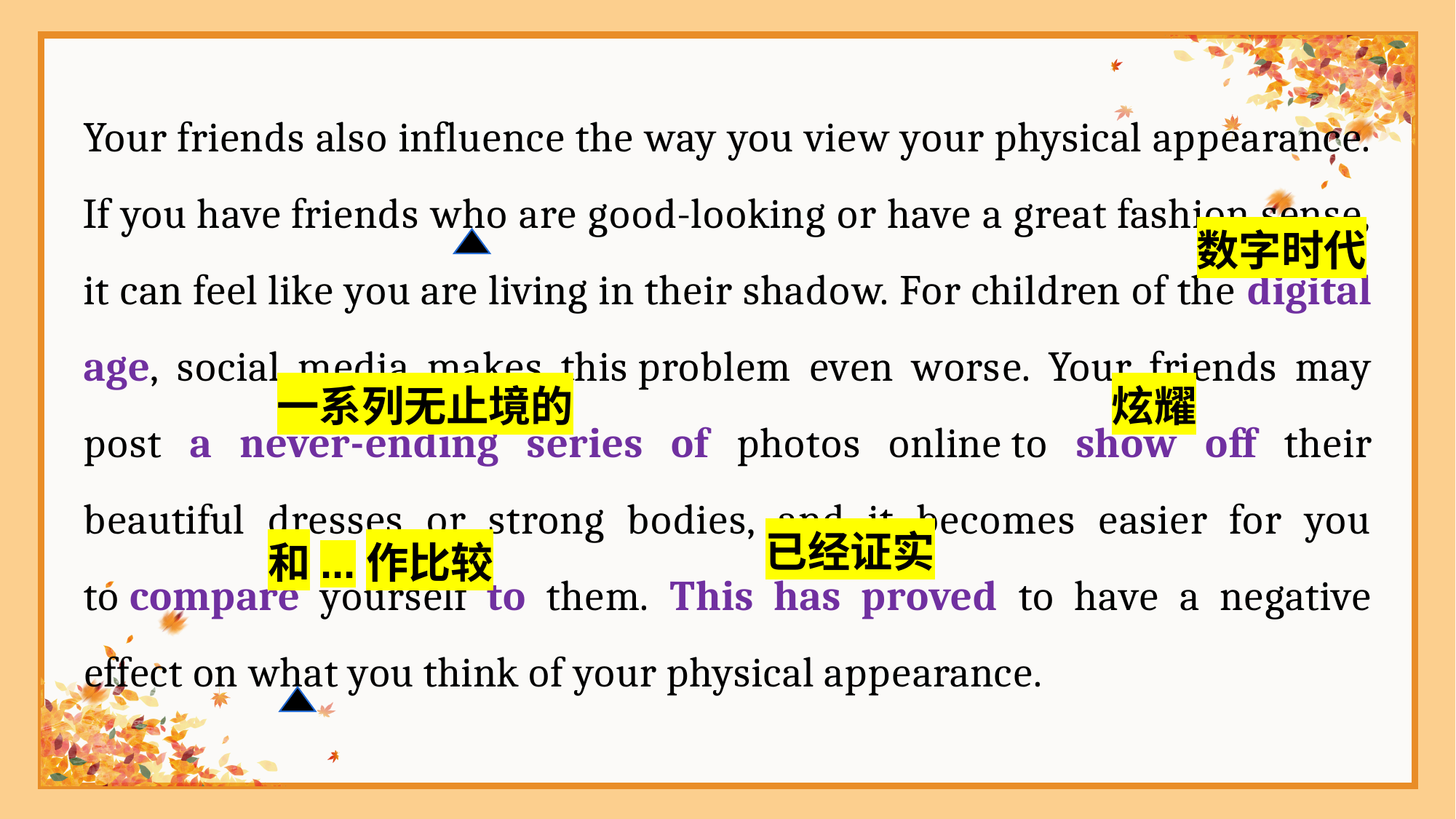

Your friends also influence the way you view your physical appearance. If you have friends who are good-looking or have a great fashion sense, it can feel like you are living in their shadow. For children of the digital age, social media makes this problem even worse. Your friends may post a never-ending series of photos online to show off their beautiful dresses or strong bodies, and it becomes easier for you to compare yourself to them. This has proved to have a negative effect on what you think of your physical appearance.
数字时代

一系列无止境的
炫耀
已经证实
和...作比较